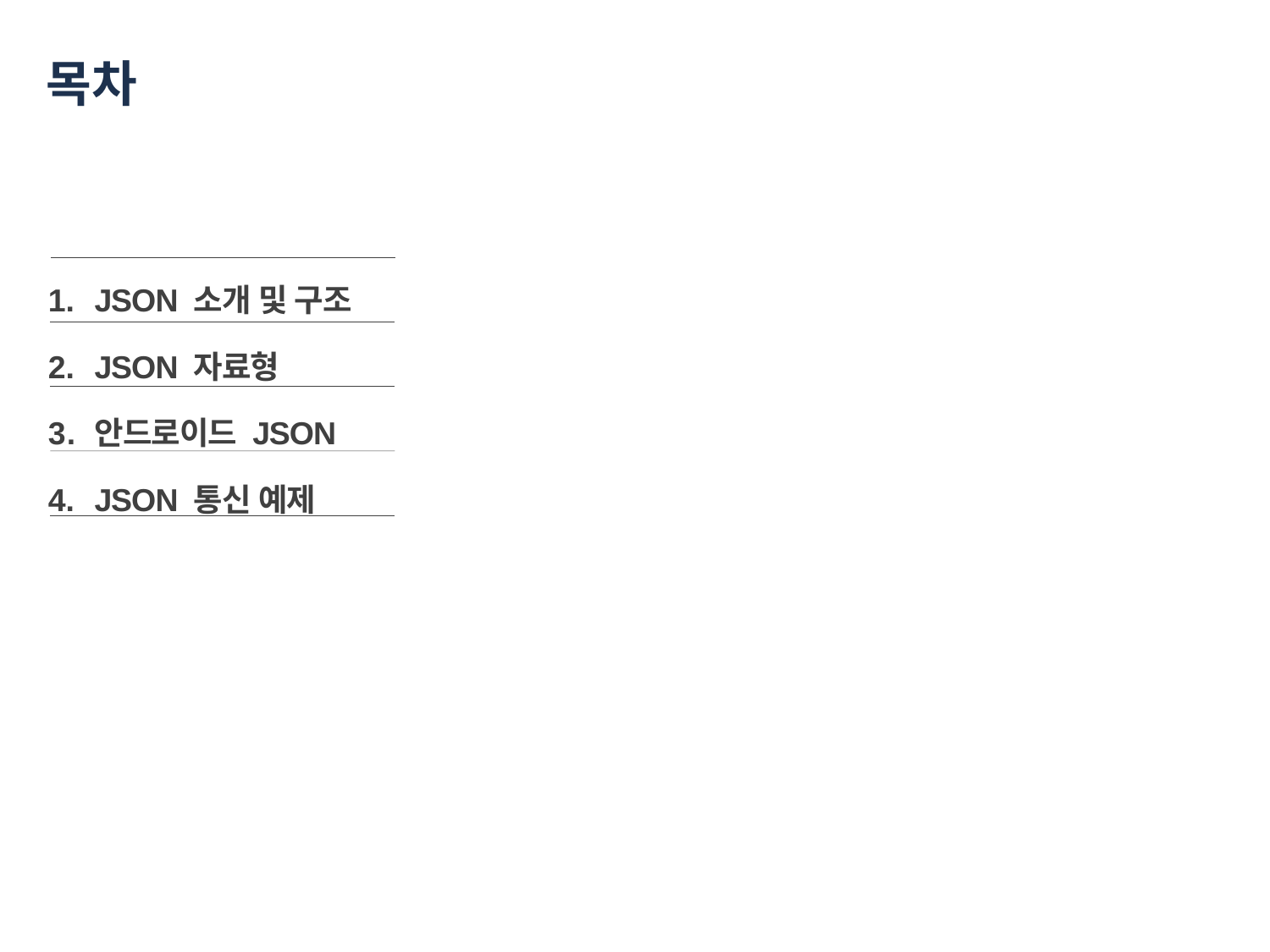

# 목차
JSON 소개 및 구조
JSON 자료형
안드로이드 JSON
JSON 통신 예제